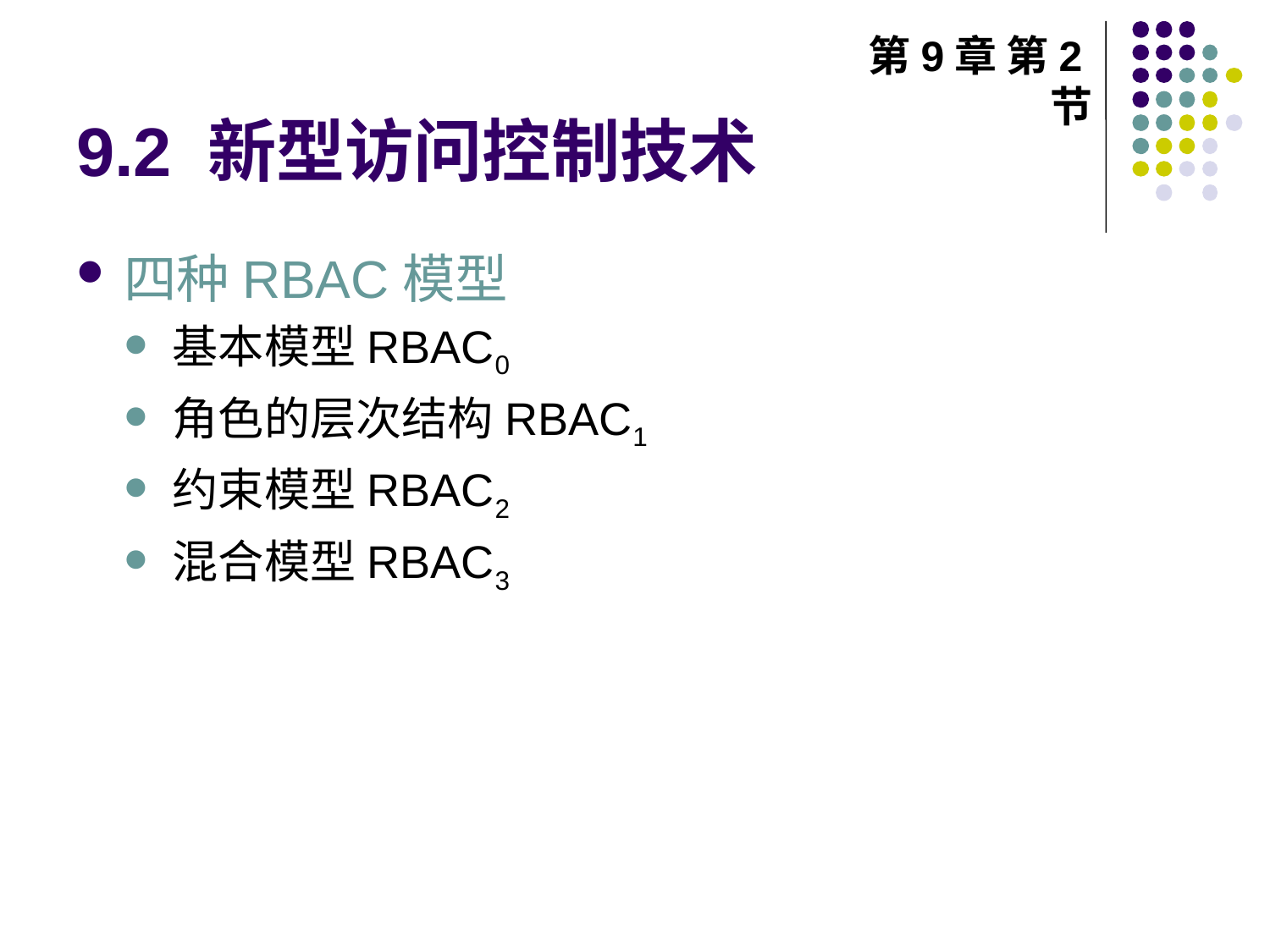

# 9.2 新型访问控制技术
第9章 第2节
四种RBAC模型
基本模型RBAC0
角色的层次结构RBAC1
约束模型RBAC2
混合模型RBAC3